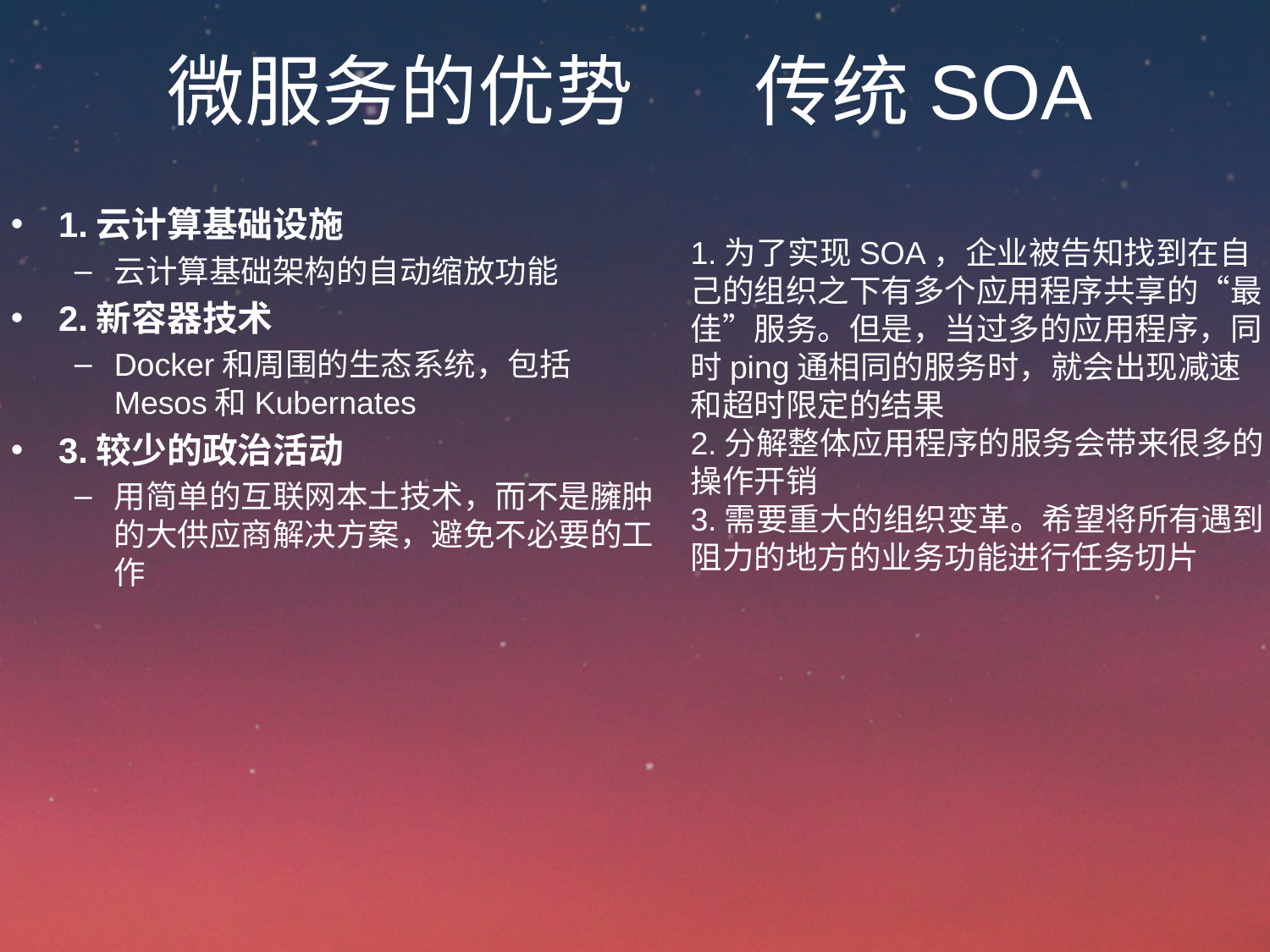

微服务的优势       传统SOA
1.云计算基础设施
云计算基础架构的自动缩放功能
2.新容器技术
Docker和周围的生态系统，包括Mesos和Kubernates
3.较少的政治活动
用简单的互联网本土技术，而不是臃肿的大供应商解决方案，避免不必要的工作
1.为了实现SOA，企业被告知找到在自己的组织之下有多个应用程序共享的“最佳”服务。但是，当过多的应用程序，同时ping通相同的服务时，就会出现减速和超时限定的结果
2.分解整体应用程序的服务会带来很多的操作开销
3.需要重大的组织变革。希望将所有遇到阻力的地方的业务功能进行任务切片